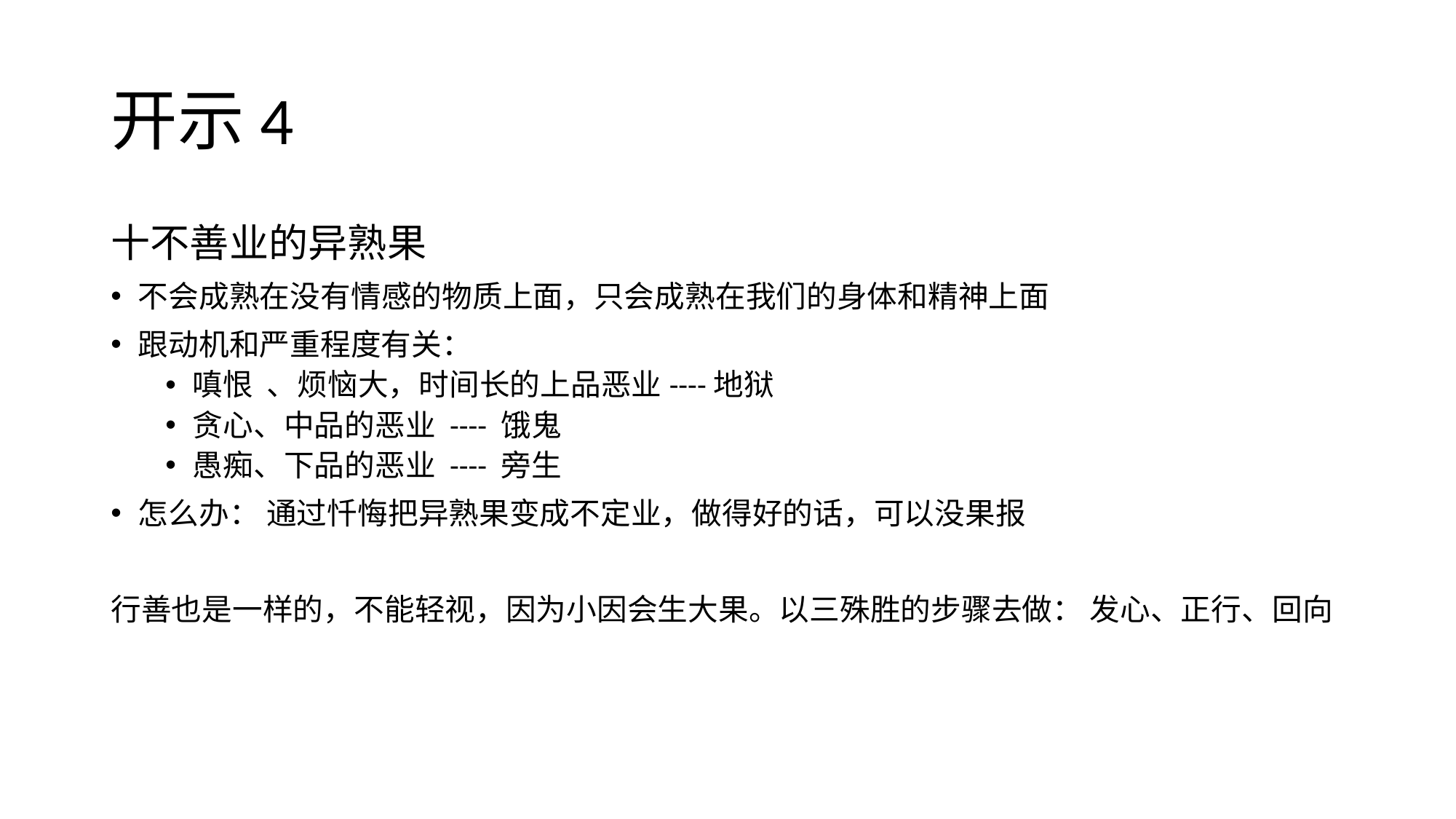

# 开示4
十不善业的异熟果
不会成熟在没有情感的物质上面，只会成熟在我们的身体和精神上面
跟动机和严重程度有关：
嗔恨  、烦恼大，时间长的上品恶业----地狱
贪心、中品的恶业 ---- 饿鬼
愚痴、下品的恶业 ---- 旁生
怎么办： 通过忏悔把异熟果变成不定业，做得好的话，可以没果报

行善也是一样的，不能轻视，因为小因会生大果。以三殊胜的步骤去做： 发心、正行、回向